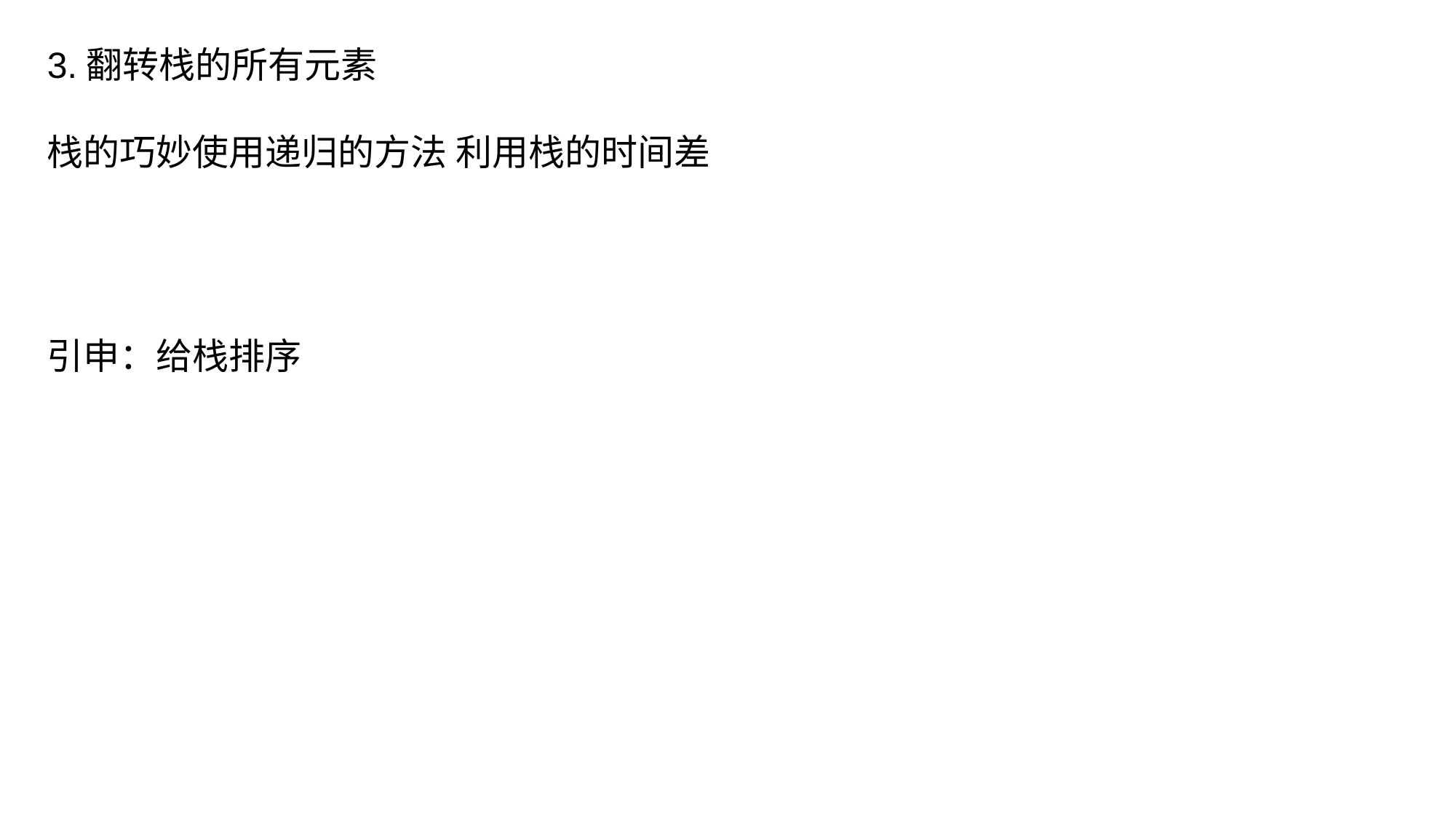

3.翻转栈的所有元素

栈的巧妙使用递归的方法 利用栈的时间差
引申：给栈排序